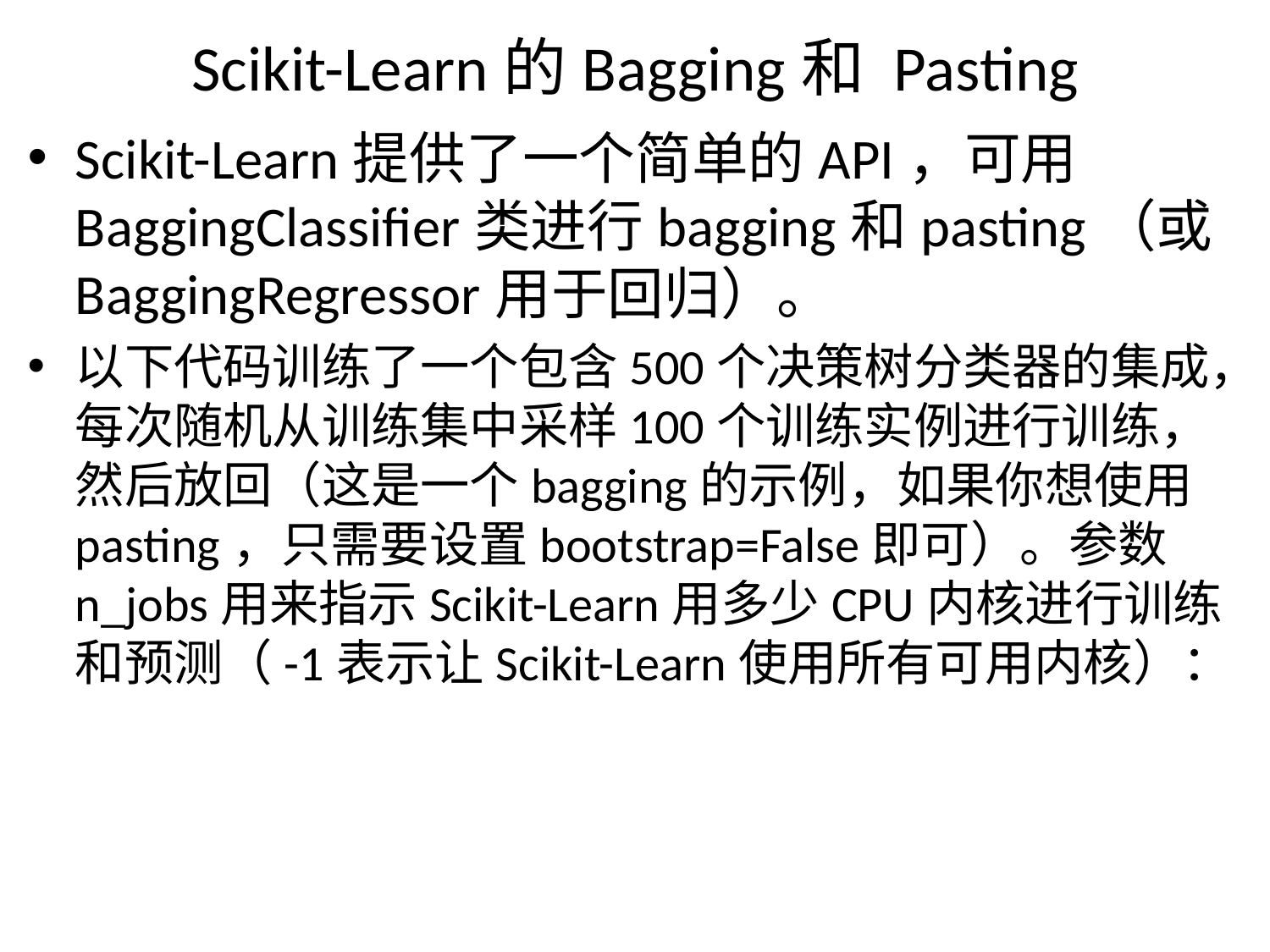

# Scikit-Learn的Bagging和 Pasting
Scikit-Learn提供了一个简单的API，可用BaggingClassifier类进行bagging和pasting（或BaggingRegressor用于回归）。
以下代码训练了一个包含500个决策树分类器的集成，每次随机从训练集中采样100个训练实例进行训练，然后放回（这是一个bagging的示例，如果你想使用pasting，只需要设置bootstrap=False即可）。参数n_jobs用来指示Scikit-Learn用多少CPU内核进行训练和预测（-1表示让Scikit-Learn使用所有可用内核）：